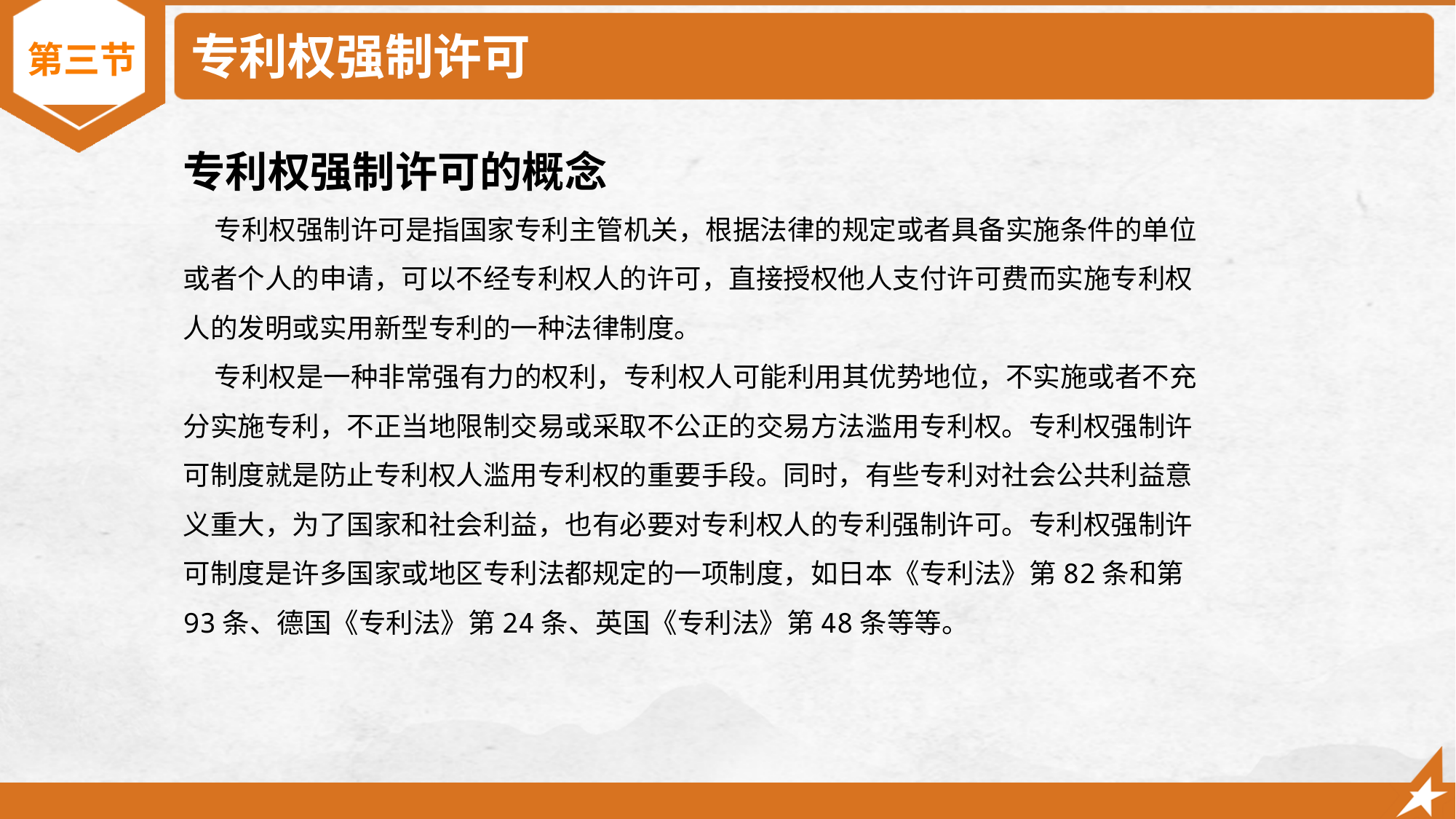

# 专利权强制许可
第三节
专利权强制许可的概念
    专利权强制许可是指国家专利主管机关，根据法律的规定或者具备实施条件的单位或者个人的申请，可以不经专利权人的许可，直接授权他人支付许可费而实施专利权人的发明或实用新型专利的一种法律制度。
    专利权是一种非常强有力的权利，专利权人可能利用其优势地位，不实施或者不充分实施专利，不正当地限制交易或采取不公正的交易方法滥用专利权。专利权强制许可制度就是防止专利权人滥用专利权的重要手段。同时，有些专利对社会公共利益意义重大，为了国家和社会利益，也有必要对专利权人的专利强制许可。专利权强制许可制度是许多国家或地区专利法都规定的一项制度，如日本《专利法》第82条和第93条、德国《专利法》第24条、英国《专利法》第48条等等。